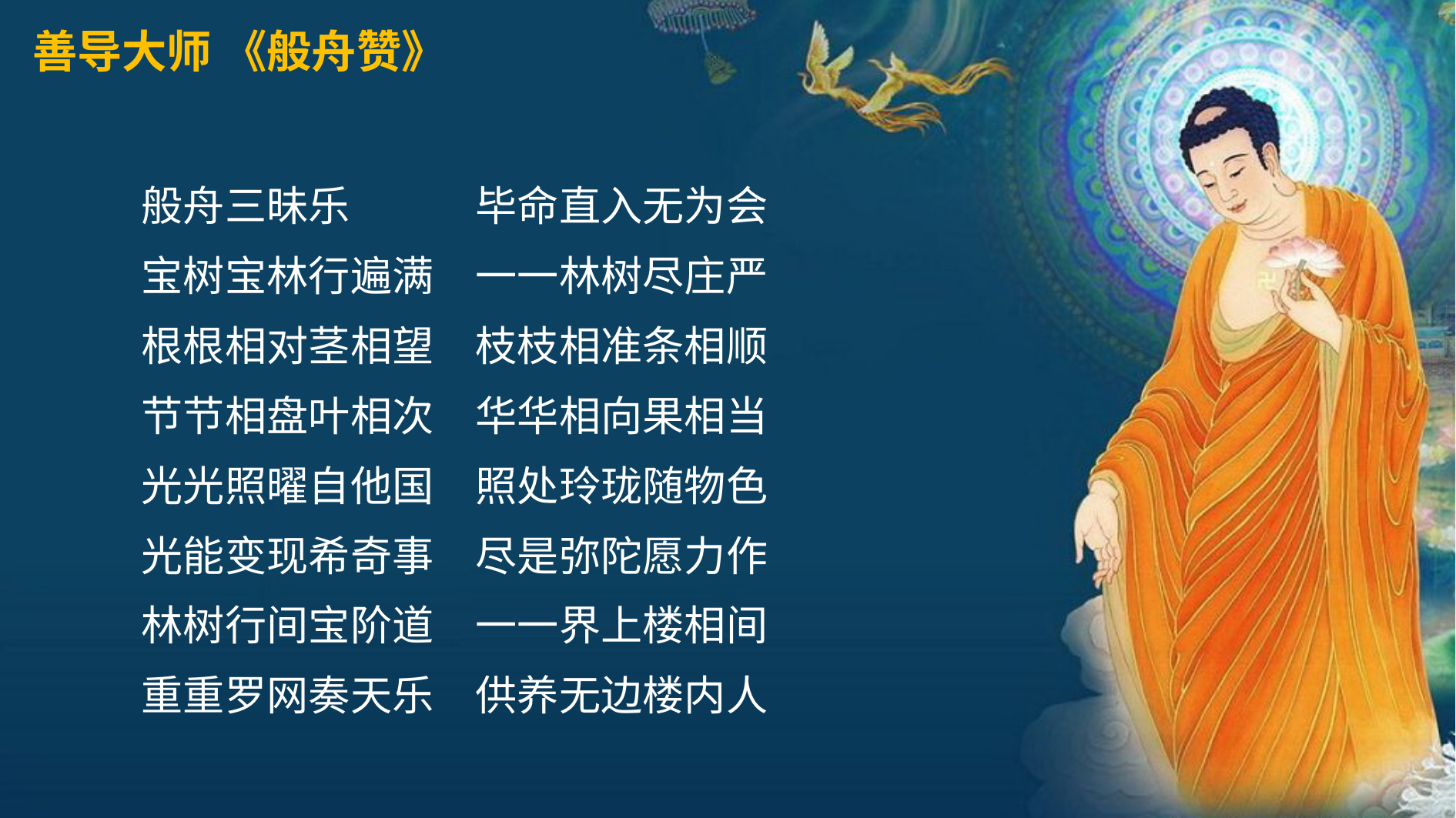

善导大师 《般舟赞》

般舟三昧乐　　　毕命直入无为会
宝树宝林行遍满　一一林树尽庄严
根根相对茎相望　枝枝相准条相顺
节节相盘叶相次　华华相向果相当
光光照曜自他国　照处玲珑随物色
光能变现希奇事　尽是弥陀愿力作
林树行间宝阶道　一一界上楼相间
重重罗网奏天乐　供养无边楼内人